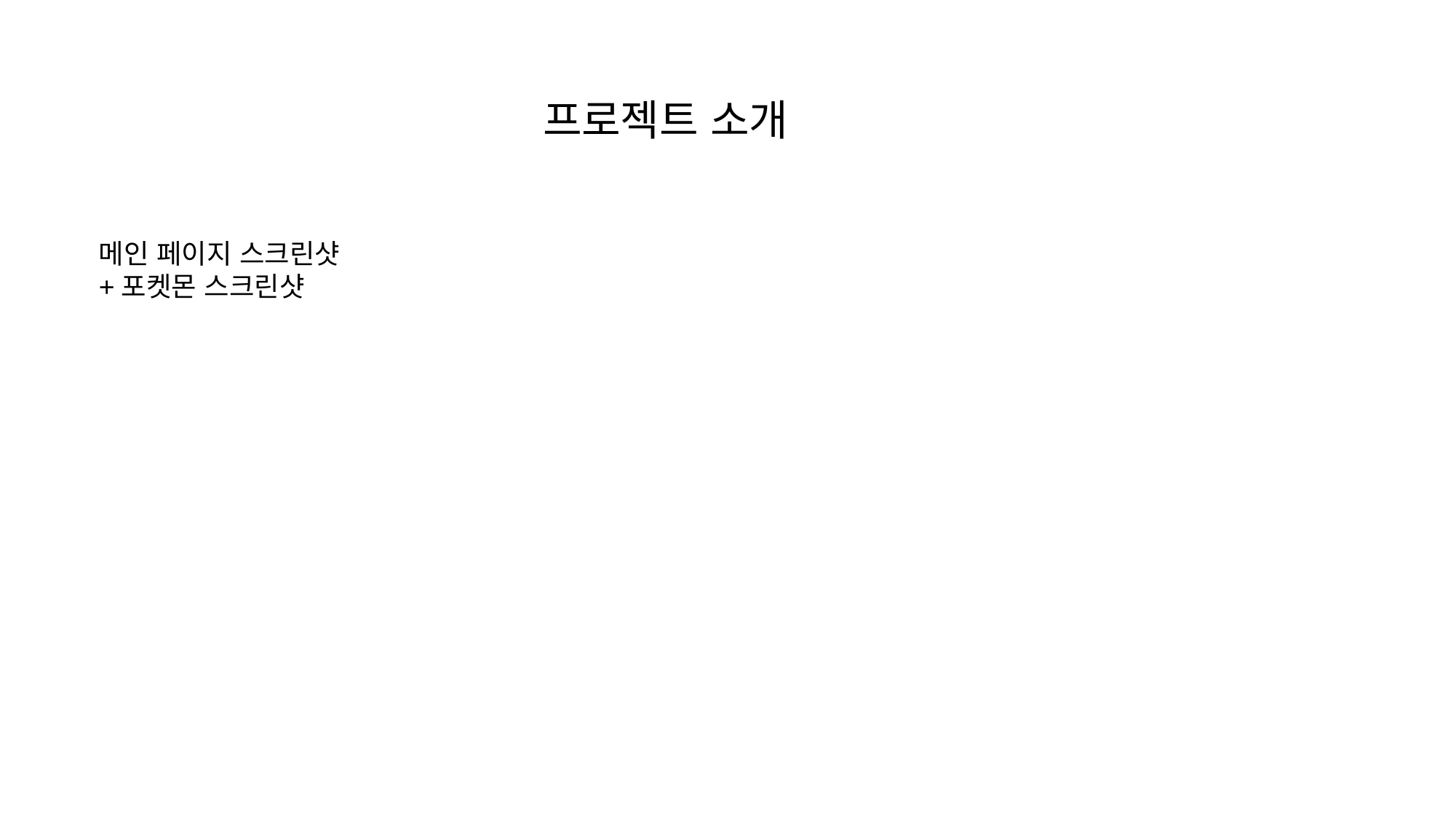

# 프로젝트 소개
메인 페이지 스크린샷
+포켓몬 스크린샷